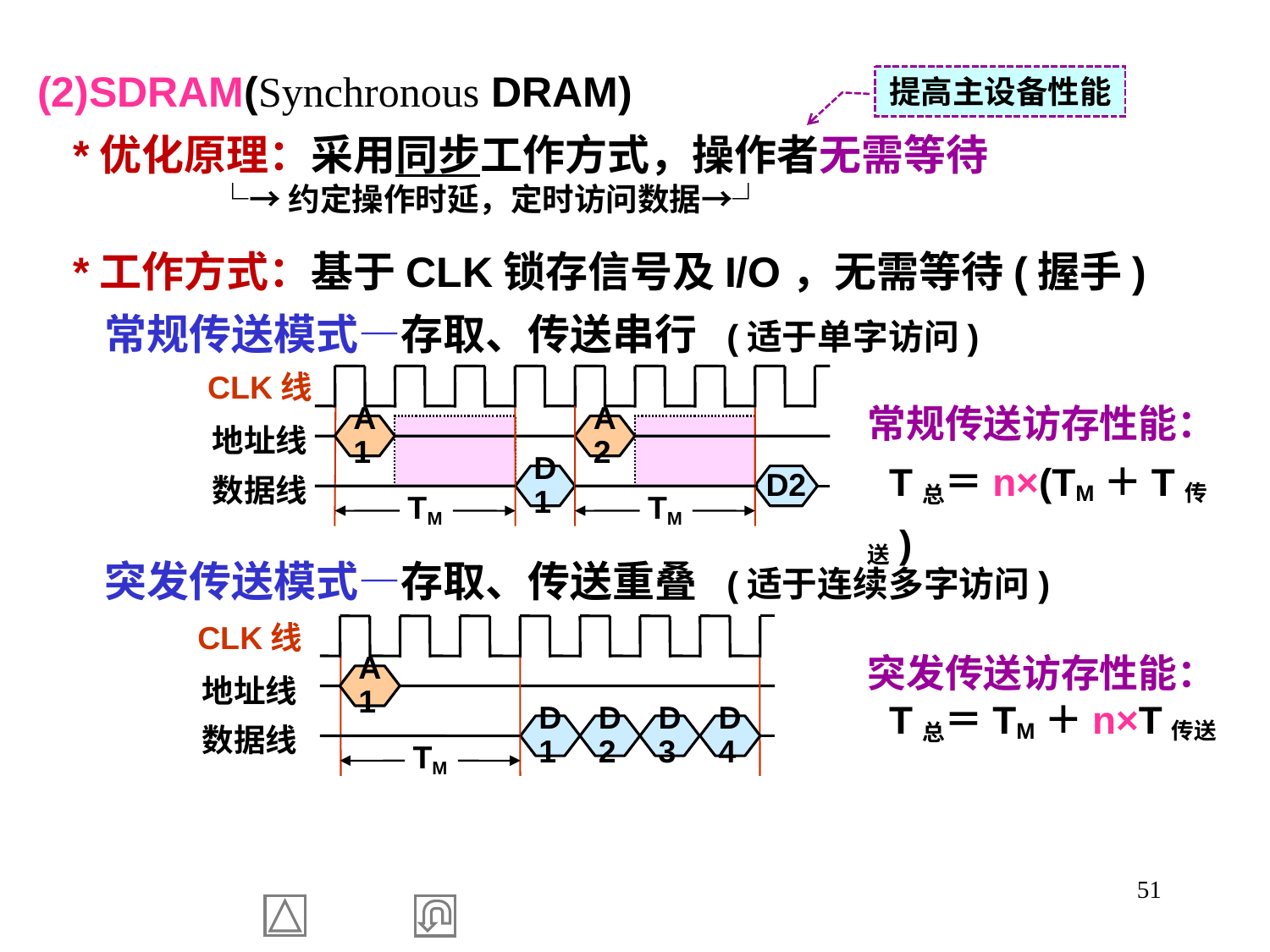

(2)SDRAM(Synchronous DRAM)
   *优化原理：采用同步工作方式，操作者无需等待
                         └→约定操作时延，定时访问数据→┘
提高主设备性能
   *工作方式：基于CLK锁存信号及I/O，无需等待(握手)
      常规传送模式—存取、传送串行  (适于单字访问)

CLK线
地址线
数据线

A1
A2

D1
D2

TM
TM

常规传送访存性能：
  T总＝n×(TM＋T传送)

      突发传送模式—存取、传送重叠  (适于连续多字访问)

CLK线
地址线
数据线

A1

D3
D4
D1
D2

TM

突发传送访存性能：
  T总＝TM＋n×T传送
51